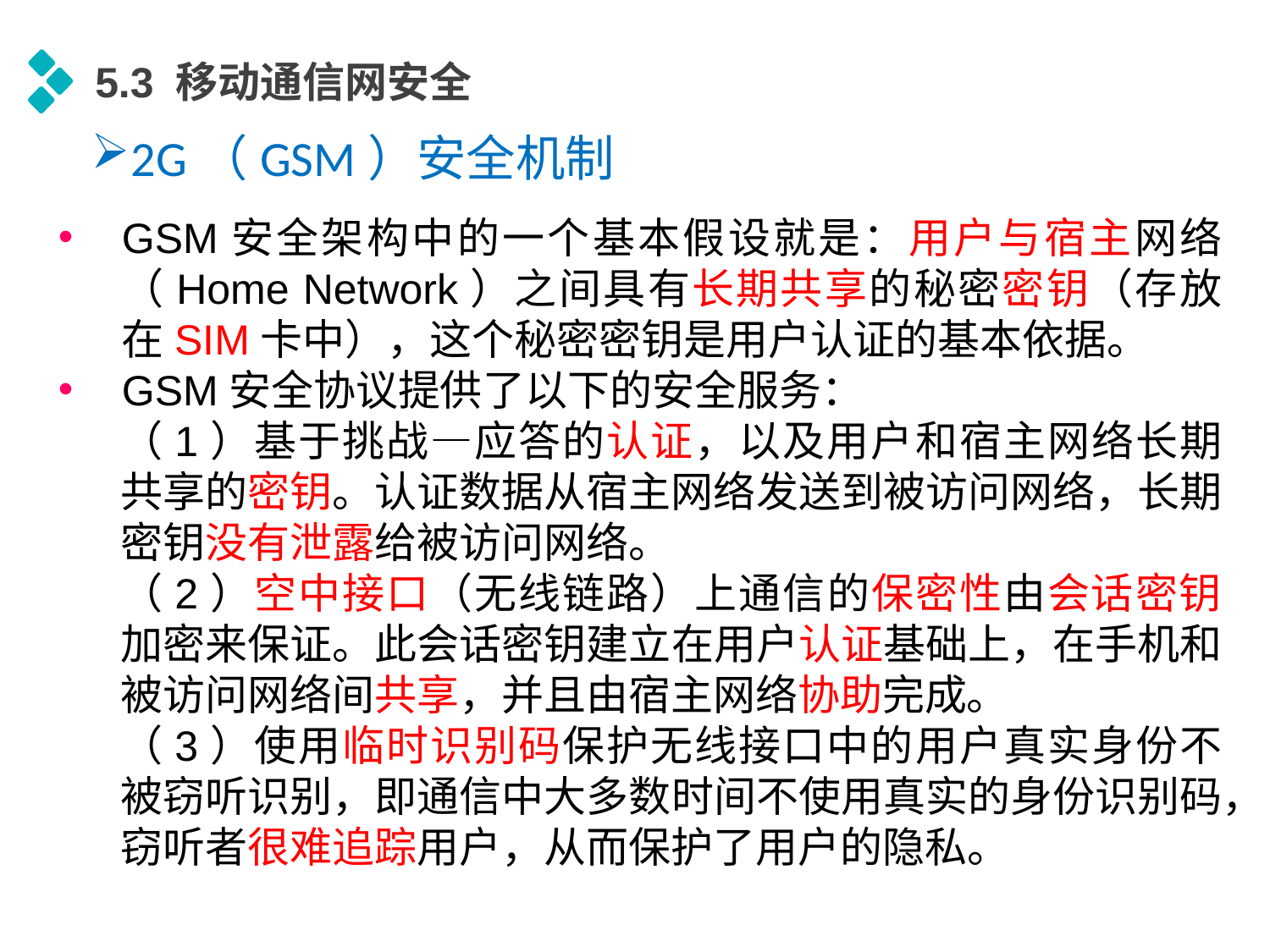

5.3 移动通信网安全

2G（GSM）安全机制
GSM安全架构中的一个基本假设就是：用户与宿主网络（Home Network）之间具有长期共享的秘密密钥（存放在SIM卡中），这个秘密密钥是用户认证的基本依据。
GSM安全协议提供了以下的安全服务：
（1）基于挑战—应答的认证，以及用户和宿主网络长期共享的密钥。认证数据从宿主网络发送到被访问网络，长期密钥没有泄露给被访问网络。
（2）空中接口（无线链路）上通信的保密性由会话密钥加密来保证。此会话密钥建立在用户认证基础上，在手机和被访问网络间共享，并且由宿主网络协助完成。
（3）使用临时识别码保护无线接口中的用户真实身份不被窃听识别，即通信中大多数时间不使用真实的身份识别码，窃听者很难追踪用户，从而保护了用户的隐私。